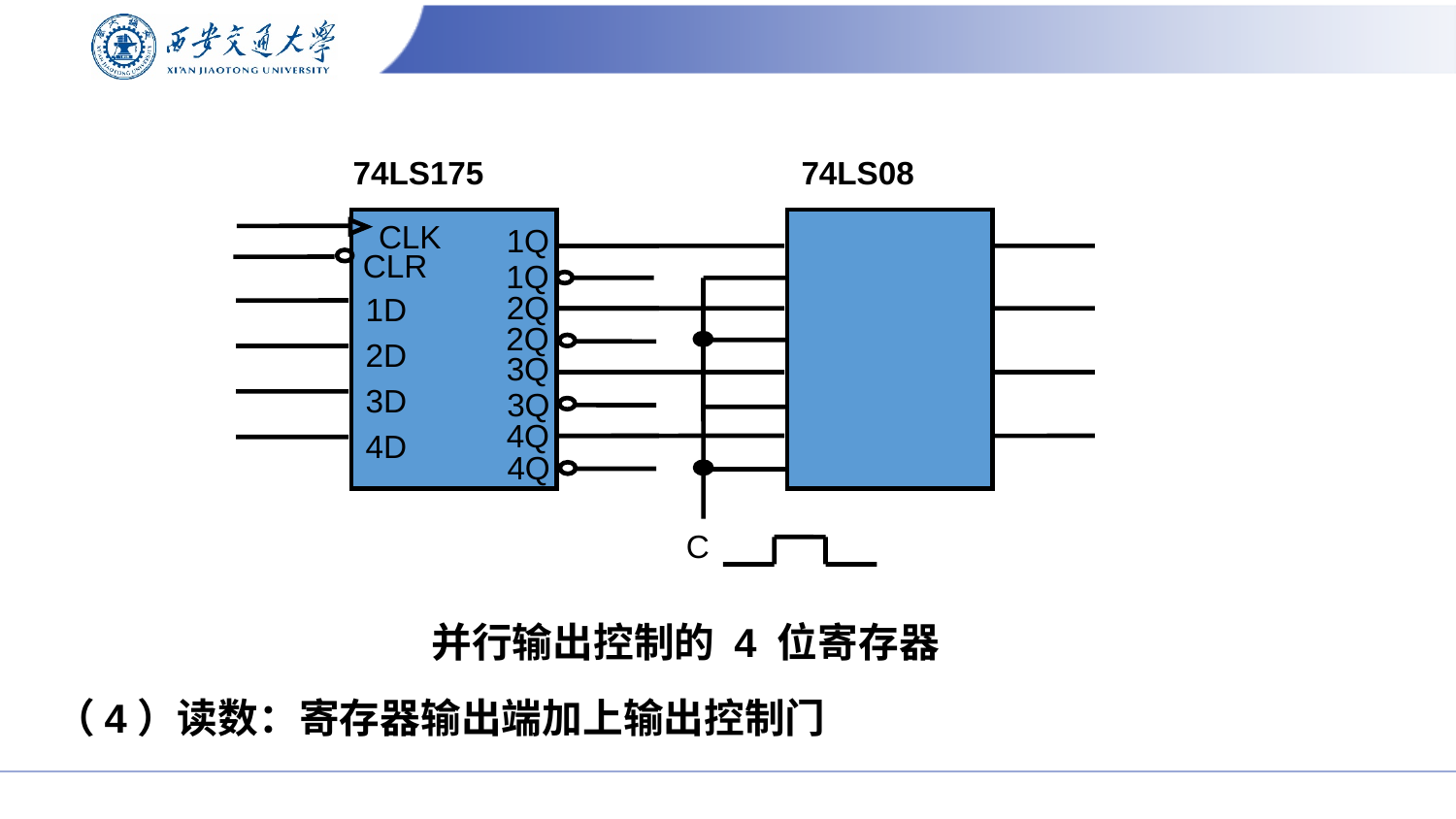

74LS175
74LS08

CLK

1Q

CLR

1Q

2Q
1D

2Q
2D

3Q

3D
3Q

4Q
4D

4Q

C

# 并行输出控制的 4 位寄存器
（4）读数：寄存器输出端加上输出控制门